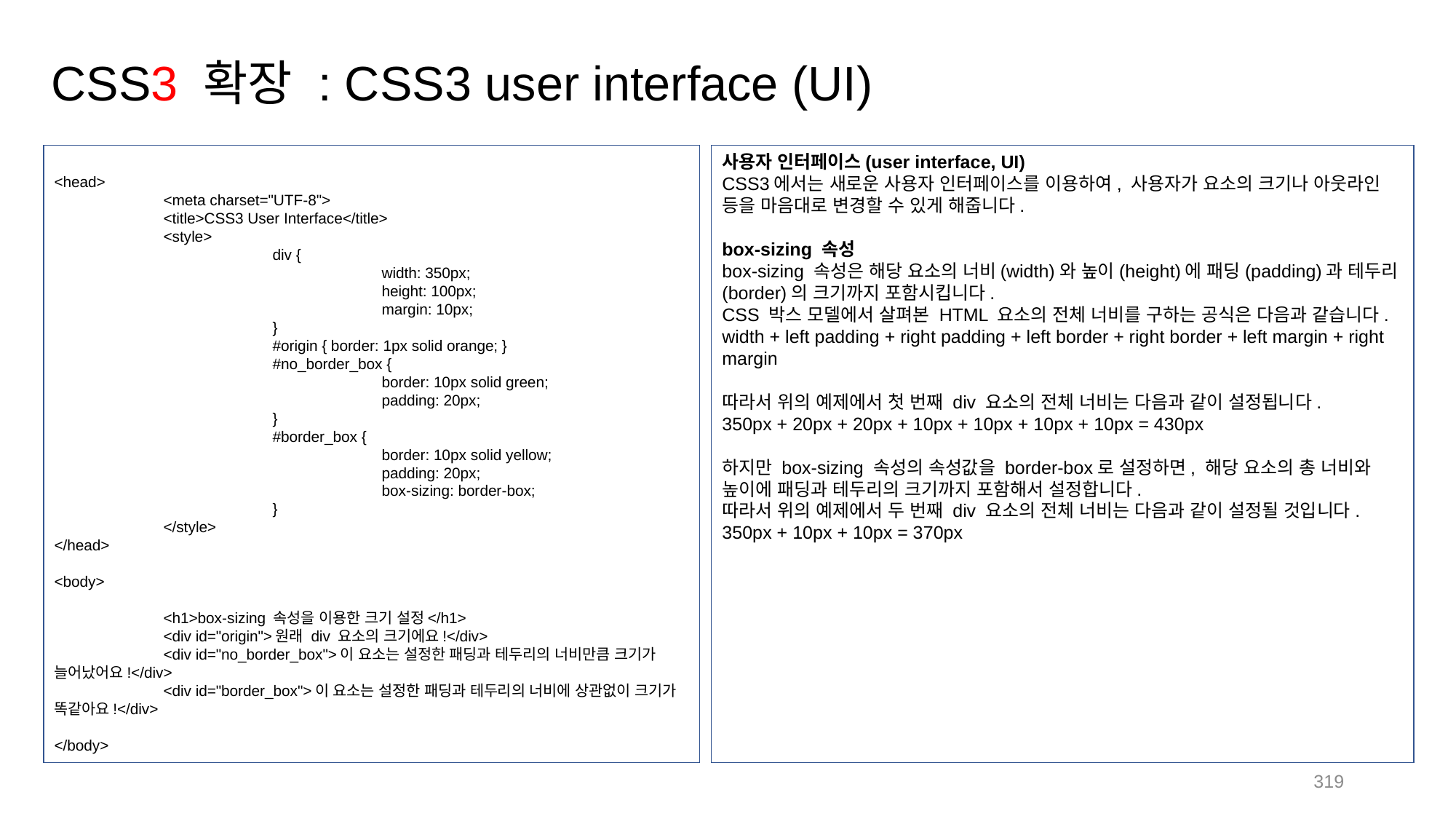

# CSS3 확장 : CSS3 user interface (UI)

<head>
	<meta charset="UTF-8">
	<title>CSS3 User Interface</title>
	<style>
		div {
			width: 350px;
			height: 100px;
			margin: 10px;
		}
		#origin { border: 1px solid orange; }
		#no_border_box {
			border: 10px solid green;
			padding: 20px;
		}
		#border_box {
			border: 10px solid yellow;
			padding: 20px;
			box-sizing: border-box;
		}
	</style>
</head>

<body>

	<h1>box-sizing 속성을 이용한 크기 설정</h1>
	<div id="origin">원래 div 요소의 크기에요!</div>
	<div id="no_border_box">이 요소는 설정한 패딩과 테두리의 너비만큼 크기가 늘어났어요!</div>
	<div id="border_box">이 요소는 설정한 패딩과 테두리의 너비에 상관없이 크기가 똑같아요!</div>

</body>
사용자 인터페이스(user interface, UI)
CSS3에서는 새로운 사용자 인터페이스를 이용하여, 사용자가 요소의 크기나 아웃라인 등을 마음대로 변경할 수 있게 해줍니다.

box-sizing 속성
box-sizing 속성은 해당 요소의 너비(width)와 높이(height)에 패딩(padding)과 테두리(border)의 크기까지 포함시킵니다.
CSS 박스 모델에서 살펴본 HTML 요소의 전체 너비를 구하는 공식은 다음과 같습니다.
width + left padding + right padding + left border + right border + left margin + right margin

따라서 위의 예제에서 첫 번째 div 요소의 전체 너비는 다음과 같이 설정됩니다.
350px + 20px + 20px + 10px + 10px + 10px + 10px = 430px

하지만 box-sizing 속성의 속성값을 border-box로 설정하면, 해당 요소의 총 너비와 높이에 패딩과 테두리의 크기까지 포함해서 설정합니다.
따라서 위의 예제에서 두 번째 div 요소의 전체 너비는 다음과 같이 설정될 것입니다.
350px + 10px + 10px = 370px

319